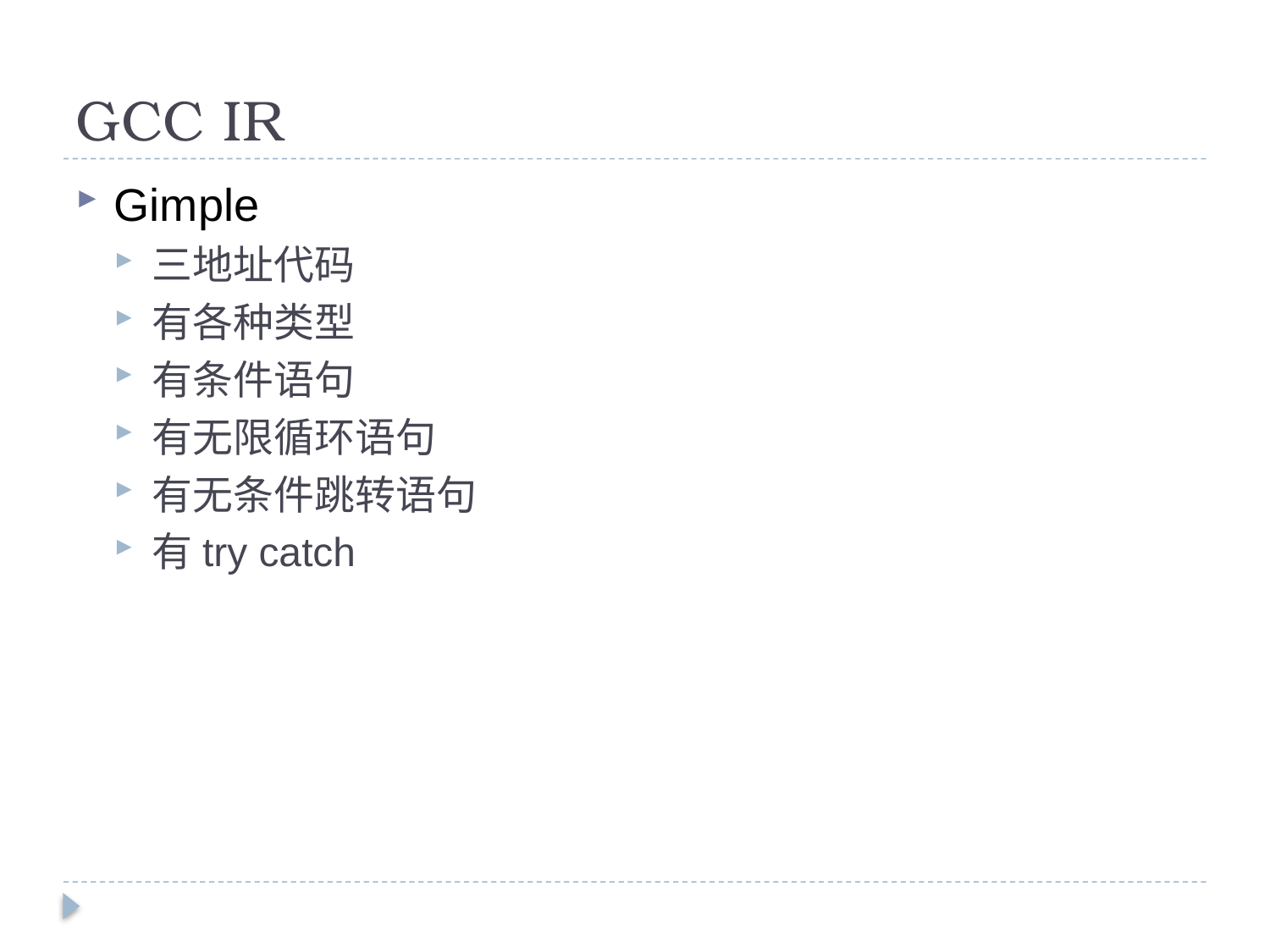

# GCC IR
Gimple
三地址代码
有各种类型
有条件语句
有无限循环语句
有无条件跳转语句
有try catch